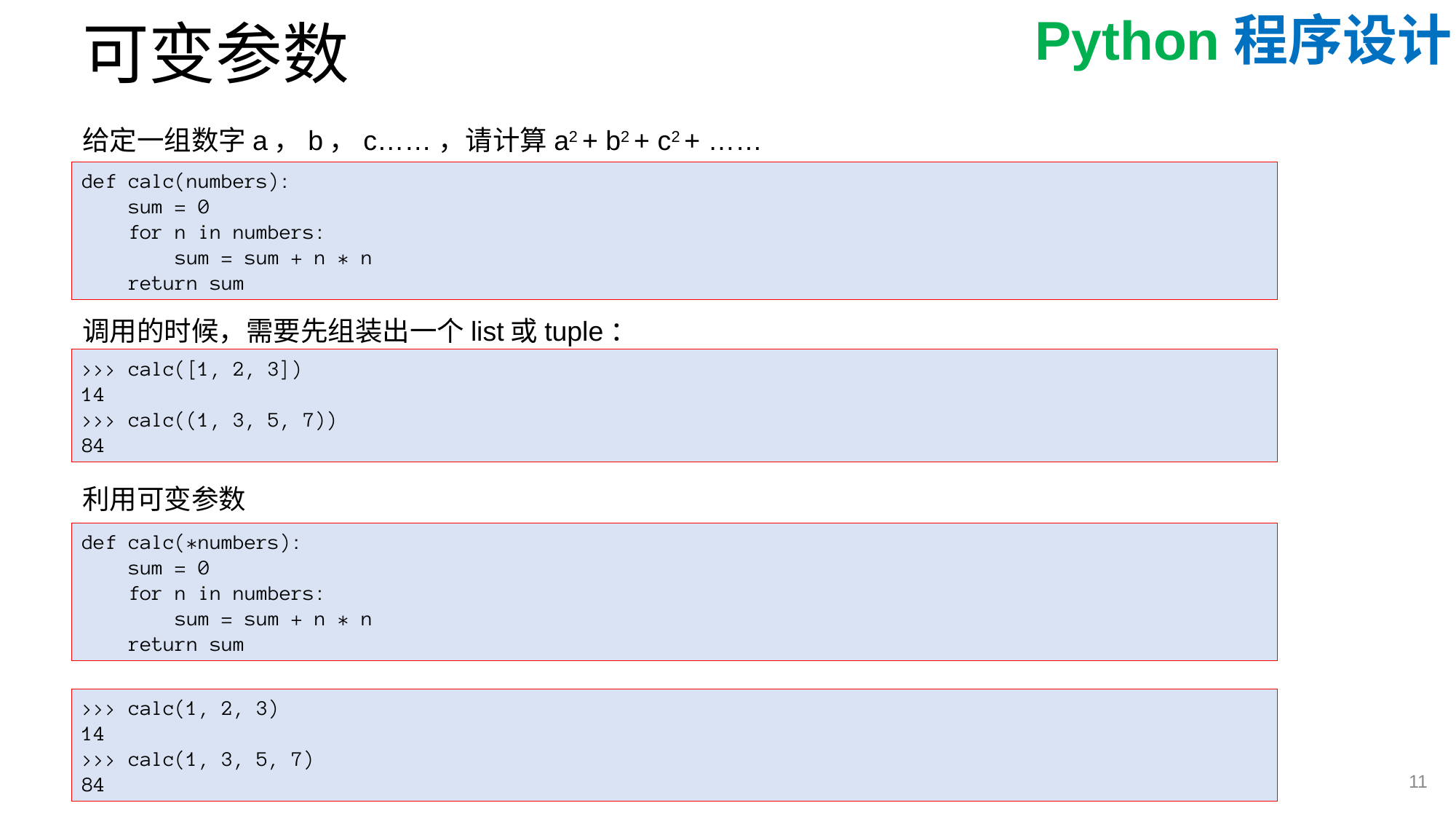

# 可变参数
给定一组数字a，b，c……，请计算a2 + b2 + c2 + ……
def calc(numbers):
    sum = 0
    for n in numbers:
        sum = sum + n * n
    return sum
调用的时候，需要先组装出一个list或tuple：
>>> calc([1, 2, 3])
14
>>> calc((1, 3, 5, 7))
84
利用可变参数
def calc(*numbers):
    sum = 0
    for n in numbers:
        sum = sum + n * n
    return sum
>>> calc(1, 2, 3)
14
>>> calc(1, 3, 5, 7)
84
11